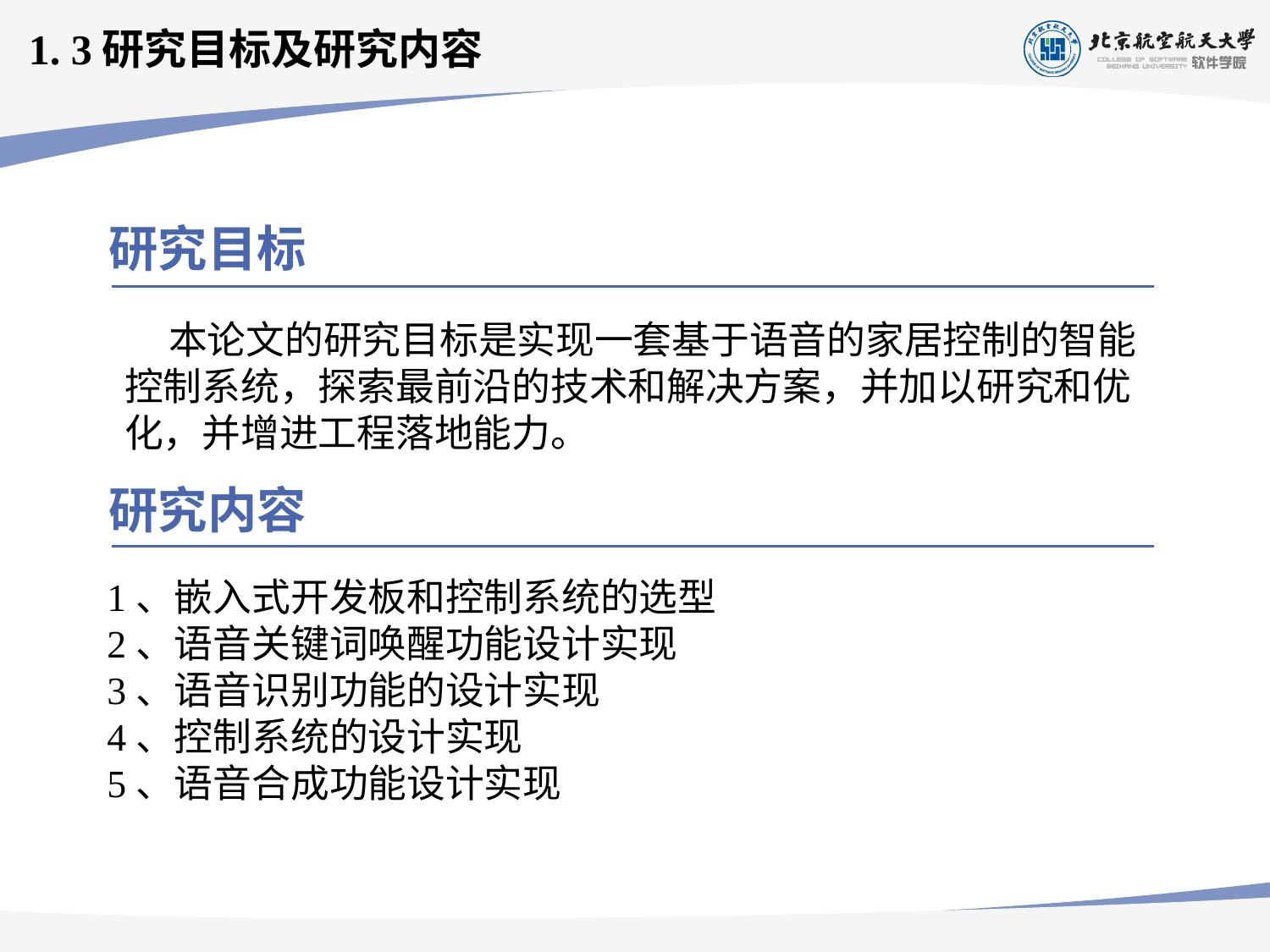

1. 3研究目标及研究内容
研究目标
    本论文的研究目标是实现一套基于语音的家居控制的智能控制系统，探索最前沿的技术和解决方案，并加以研究和优化，并增进工程落地能力。
研究内容
1、嵌入式开发板和控制系统的选型
2、语音关键词唤醒功能设计实现
3、语音识别功能的设计实现
4、控制系统的设计实现
5、语音合成功能设计实现